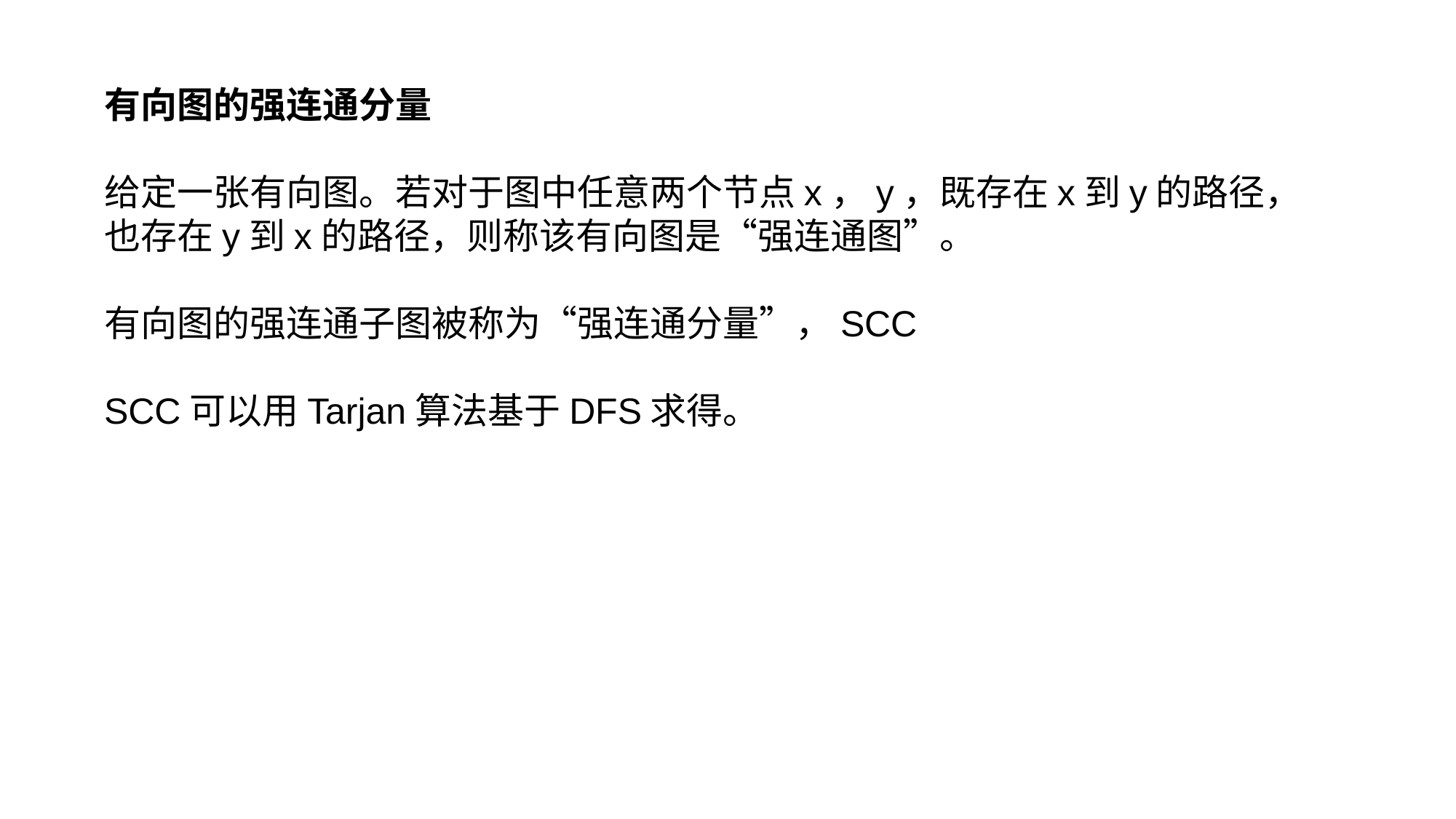

有向图的强连通分量

给定一张有向图。若对于图中任意两个节点x，y，既存在x到y的路径，也存在y到x的路径，则称该有向图是“强连通图”。

有向图的强连通子图被称为“强连通分量”，SCC

SCC可以用Tarjan算法基于DFS求得。